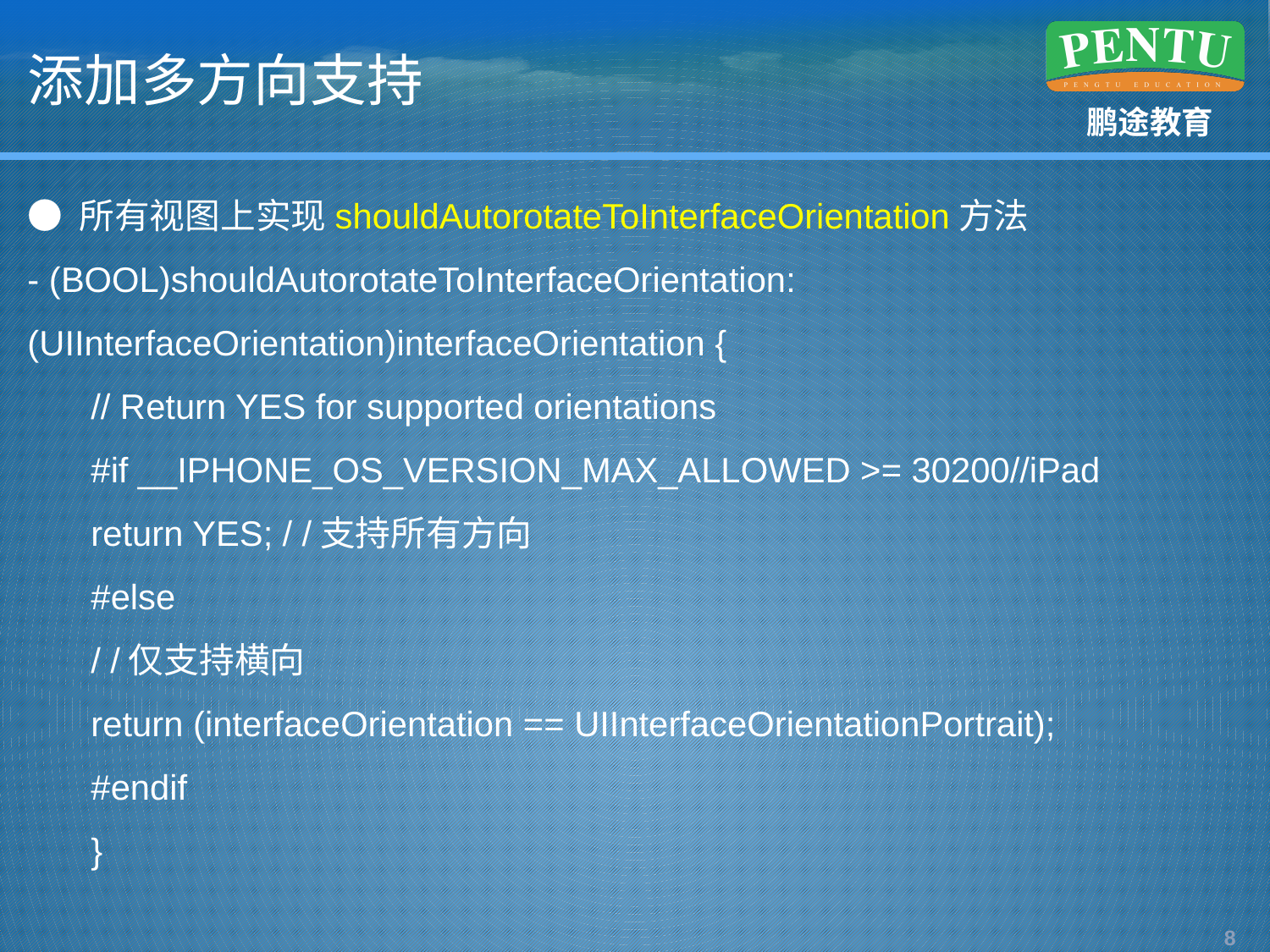

# 添加多方向支持
● 所有视图上实现shouldAutorotateToInterfaceOrientation方法
- (BOOL)shouldAutorotateToInterfaceOrientation:(UIInterfaceOrientation)interfaceOrientation {
// Return YES for supported orientations
#if __IPHONE_OS_VERSION_MAX_ALLOWED >= 30200//iPad
return YES; / /支持所有方向
#else
/ /仅支持横向
return (interfaceOrientation == UIInterfaceOrientationPortrait);
#endif
}
8